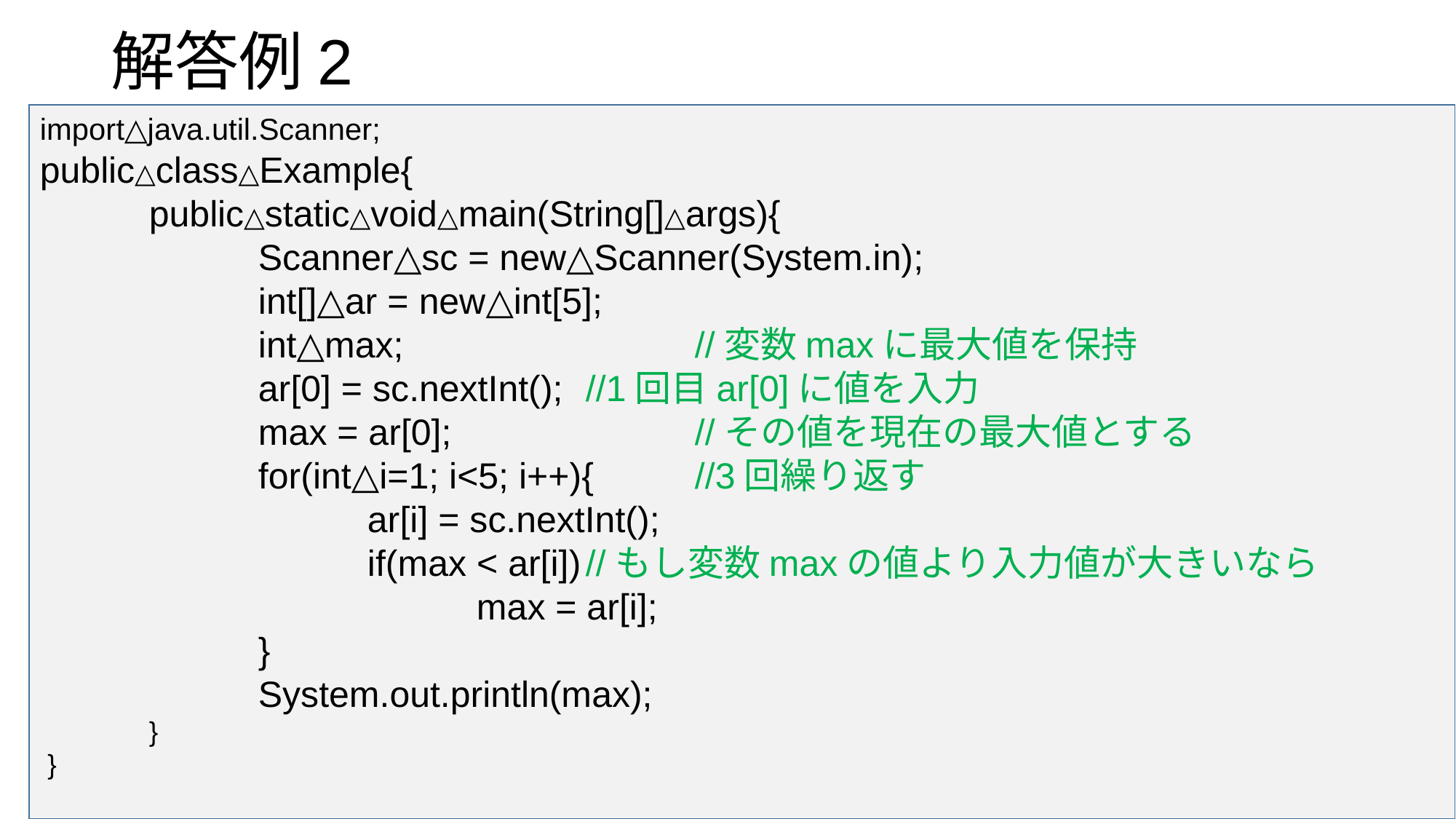

# 解答例2
import△java.util.Scanner;
public△class△Example{
 	public△static△void△main(String[]△args){
		Scanner△sc = new△Scanner(System.in);
		int[]△ar = new△int[5];
		int△max;			//変数maxに最大値を保持
		ar[0] = sc.nextInt();	//1回目ar[0]に値を入力
		max = ar[0];			//その値を現在の最大値とする
		for(int△i=1; i<5; i++){	//3回繰り返す
			ar[i] = sc.nextInt();
			if(max < ar[i])	//もし変数maxの値より入力値が大きいなら
				max = ar[i];
		}
		System.out.println(max);
	}
 }